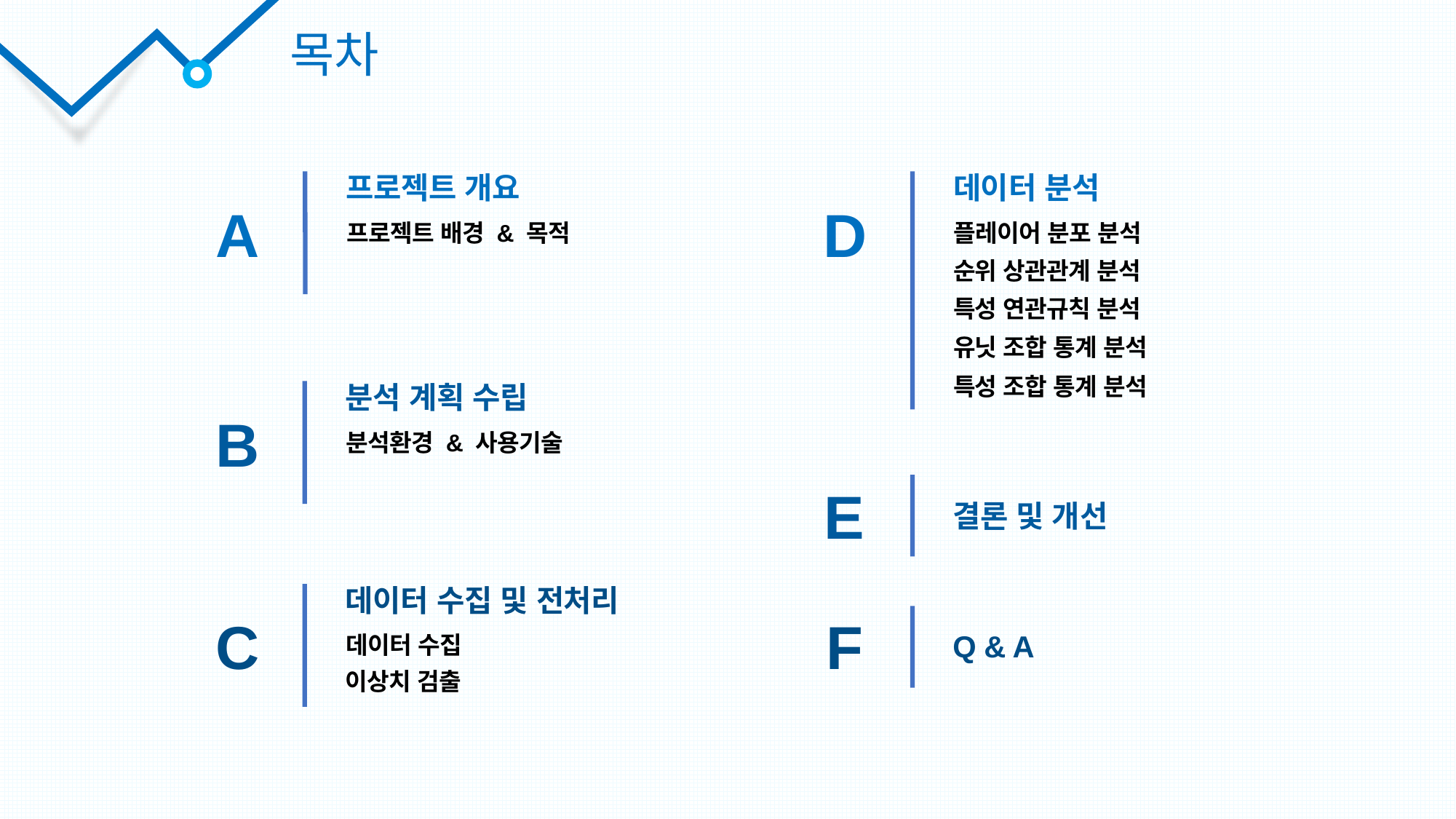

목차

프로젝트 개요
데이터 분석

A
D
프로젝트 배경 & 목적
플레이어 분포 분석
순위 상관관계 분석
특성 연관규칙 분석
유닛 조합 통계 분석
특성 조합 통계 분석
분석 계획 수립

B
분석환경 & 사용기술
E

결론 및 개선
데이터 수집 및 전처리

C
F

Q & A
데이터 수집
이상치 검출